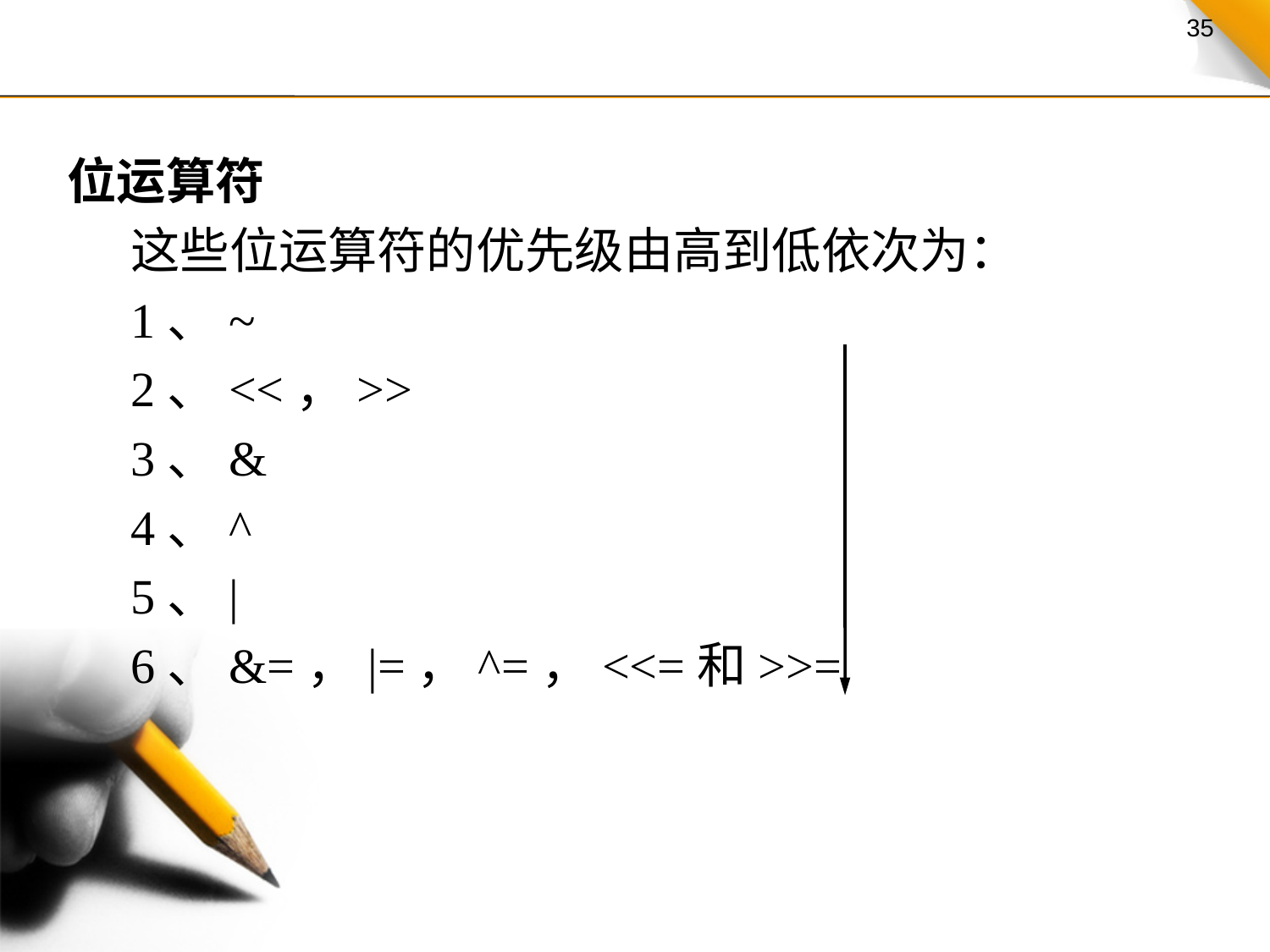

位运算符
这些位运算符的优先级由高到低依次为：
1、~
2、<<，>>
3、&
4、^
5、|
6、&=，|=，^=，<<=和>>=